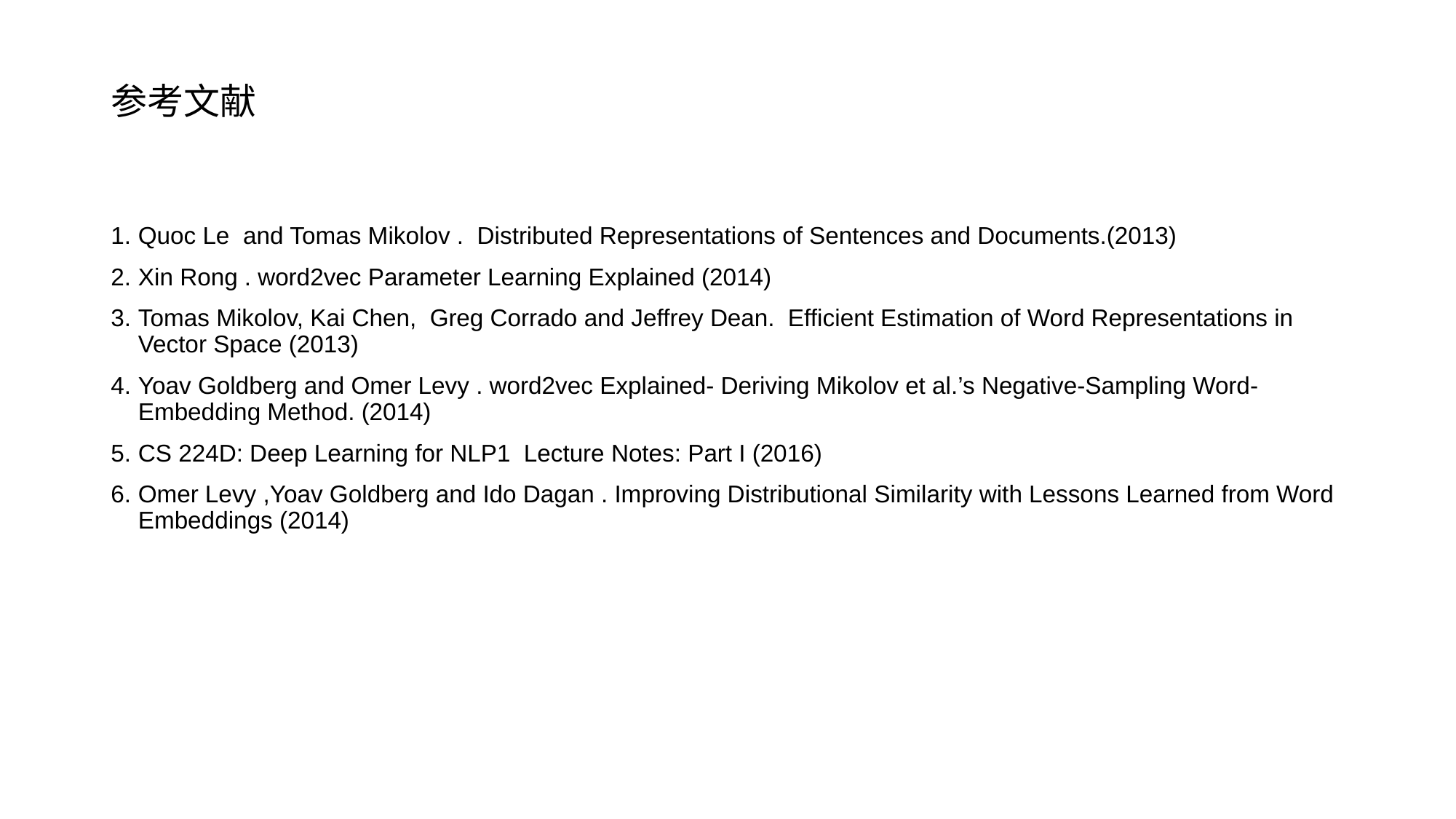

# 参考文献

Quoc Le  and Tomas Mikolov .  Distributed Representations of Sentences and Documents.(2013)
Xin Rong . word2vec Parameter Learning Explained (2014)
Tomas Mikolov, Kai Chen,  Greg Corrado and Jeffrey Dean.  Efficient Estimation of Word Representations in Vector Space (2013)
Yoav Goldberg and Omer Levy . word2vec Explained- Deriving Mikolov et al.’s Negative-Sampling Word-Embedding Method. (2014)
CS 224D: Deep Learning for NLP1  Lecture Notes: Part I (2016)
Omer Levy ,Yoav Goldberg and Ido Dagan . Improving Distributional Similarity with Lessons Learned from Word Embeddings (2014)